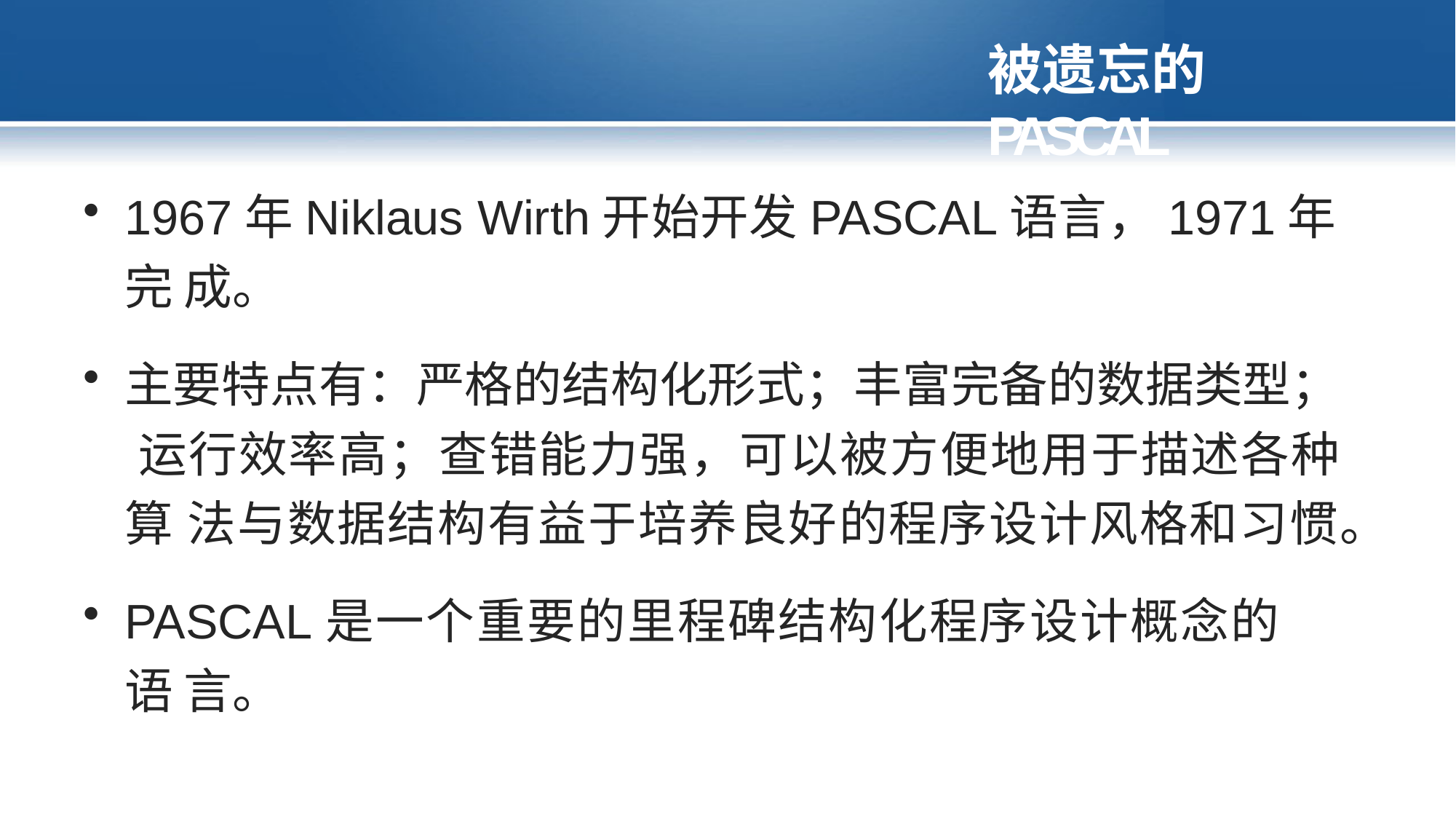

# 被遗忘的PASCAL
1967年Niklaus Wirth开始开发PASCAL语言，1971年完 成。
主要特点有：严格的结构化形式；丰富完备的数据类型；  运行效率高；查错能力强，可以被方便地用于描述各种算 法与数据结构有益于培养良好的程序设计风格和习惯。
PASCAL是一个重要的里程碑结构化程序设计概念的语 言。